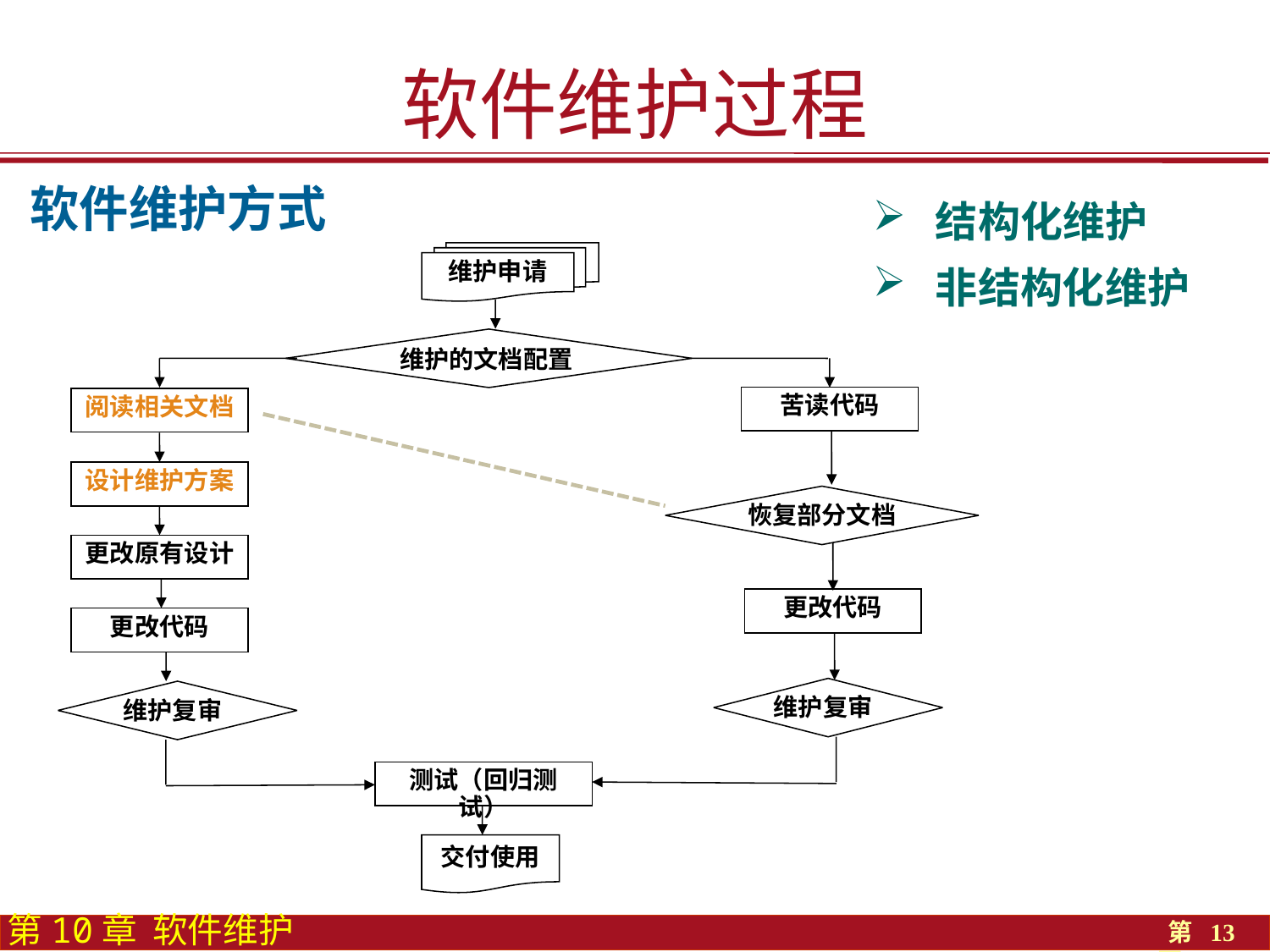

软件维护过程
  结构化维护
  非结构化维护
软件维护方式
维护申请

维护的文档配置

苦读代码
阅读相关文档

设计维护方案
恢复部分文档

更改原有设计

更改代码
更改代码

维护复审
维护复审

测试（回归测试）

交付使用